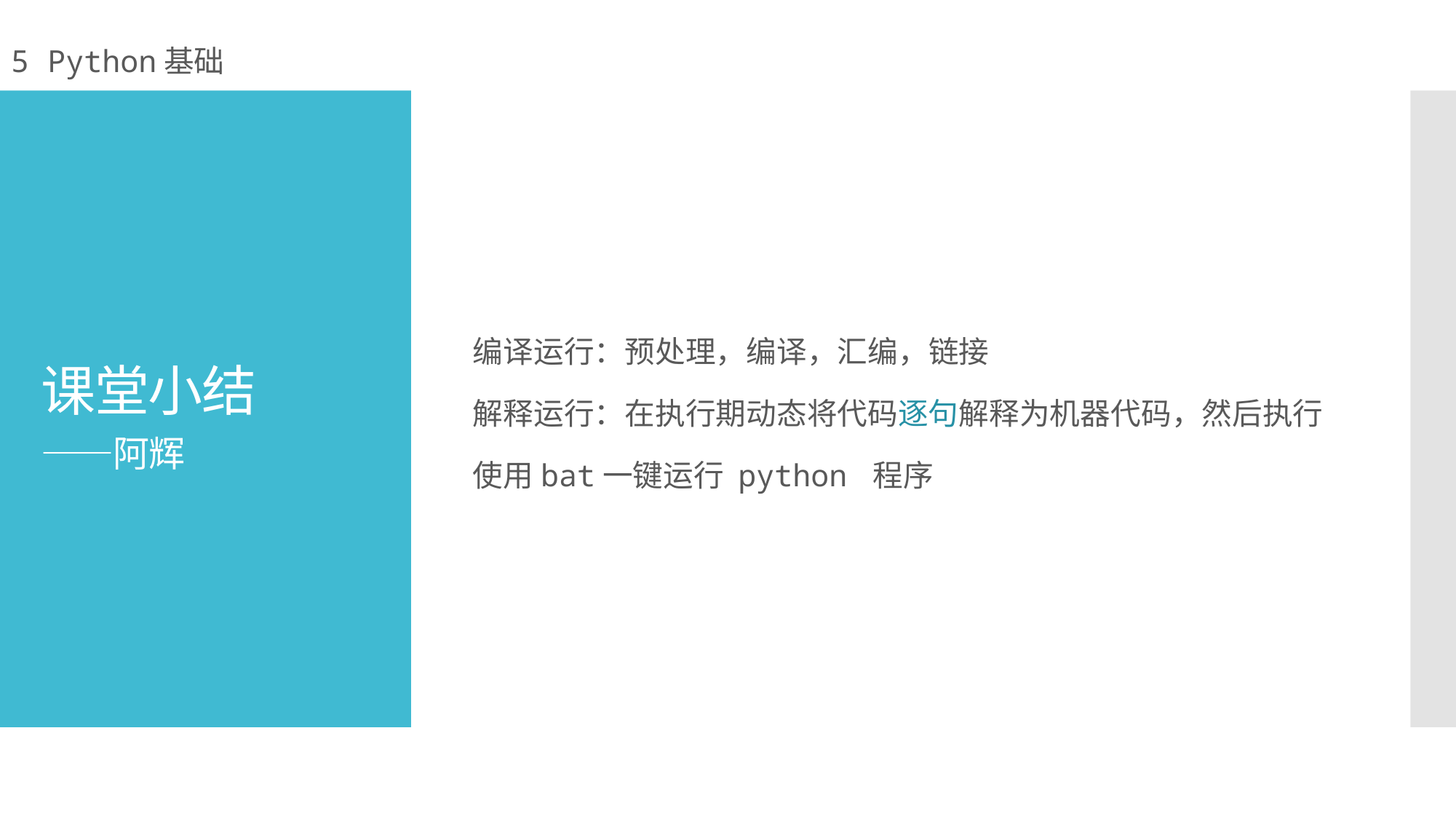

5 Python基础
编译运行：预处理，编译，汇编，链接
解释运行：在执行期动态将代码逐句解释为机器代码，然后执行
使用bat一键运行 python 程序
# 课堂小结 ——阿辉